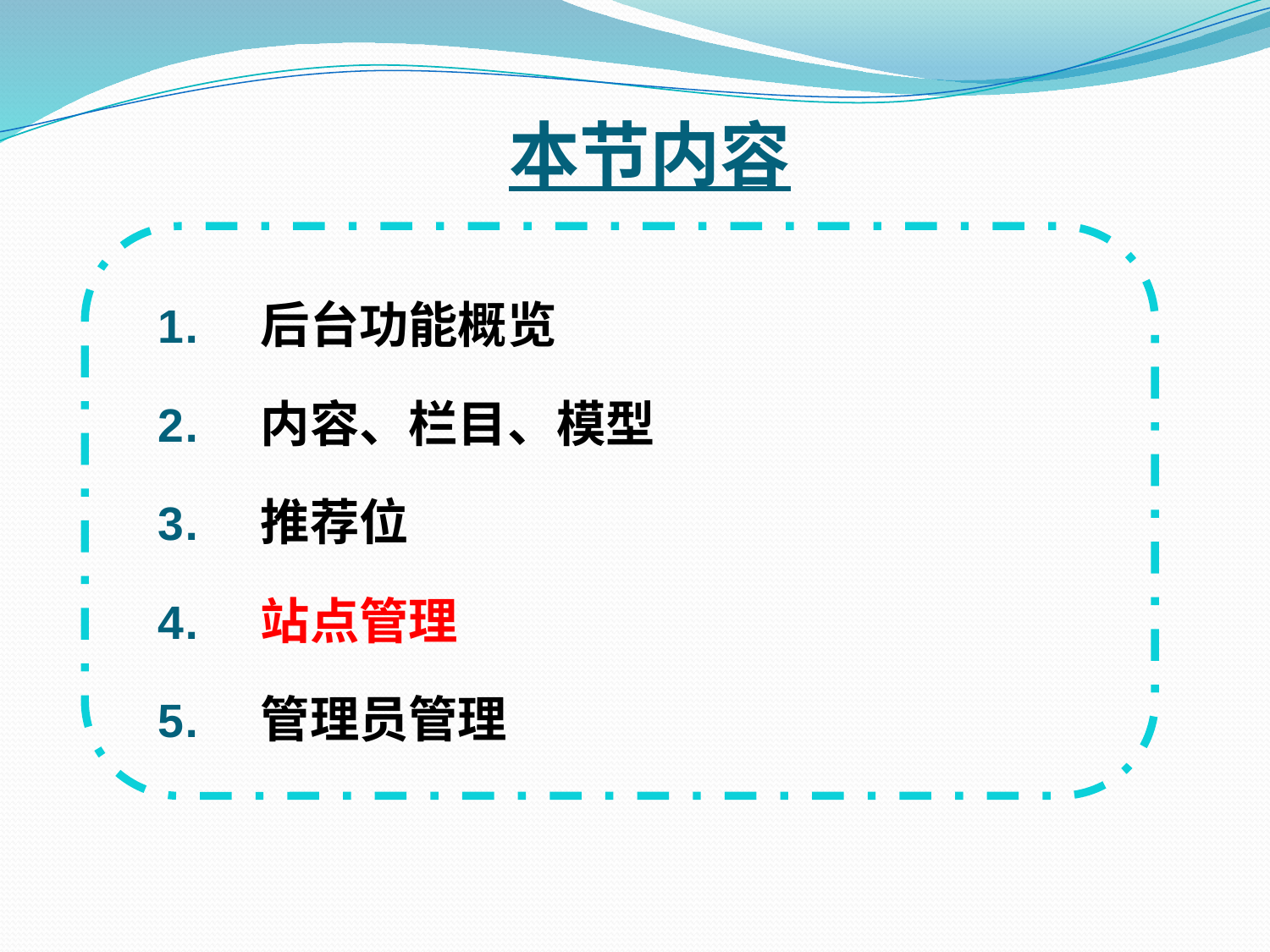

# 本节内容
后台功能概览
内容、栏目、模型
推荐位
站点管理
管理员管理